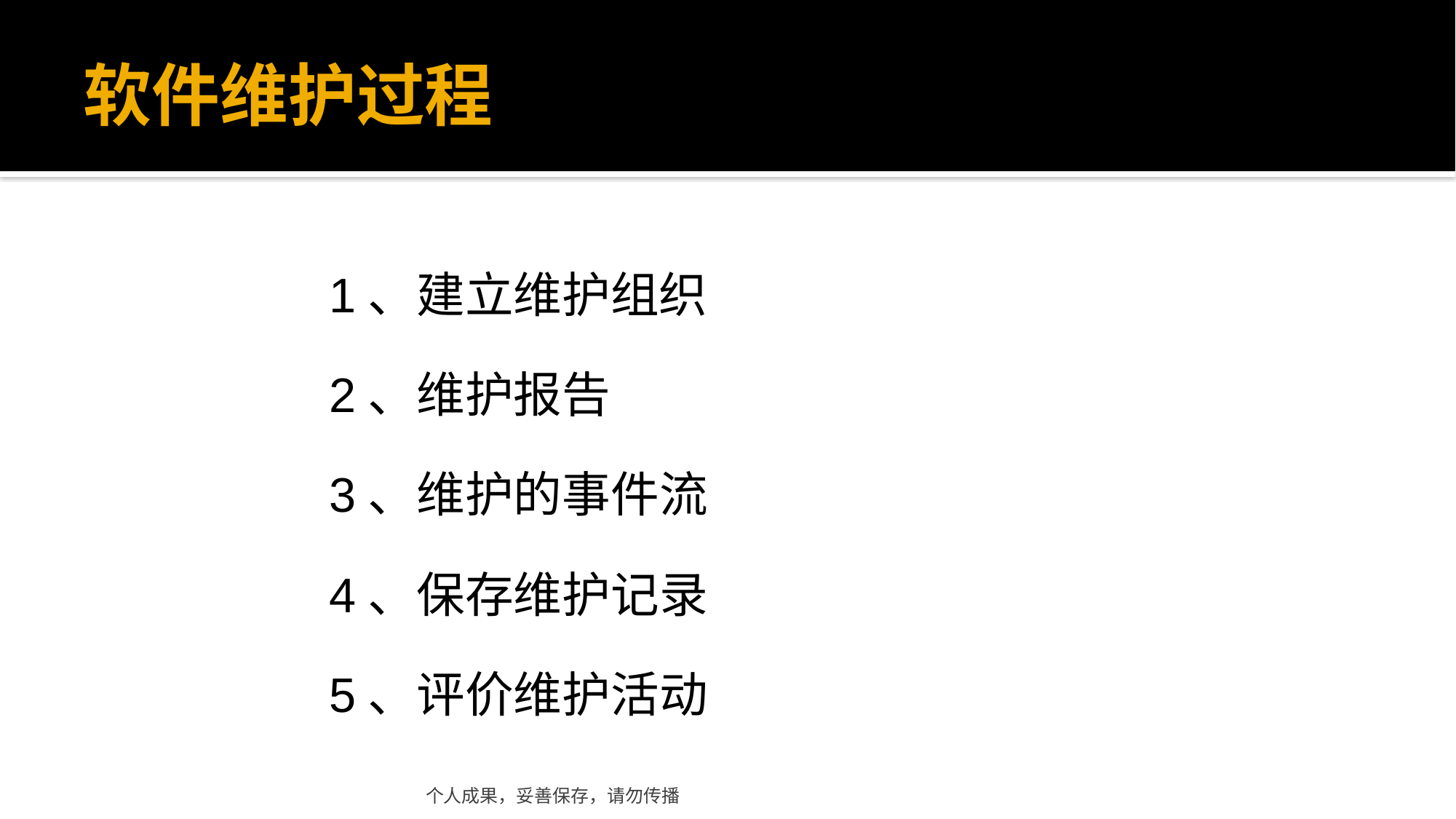

# 软件维护过程
1、建立维护组织
2、维护报告
3、维护的事件流
4、保存维护记录
5、评价维护活动

个人成果，妥善保存，请勿传播